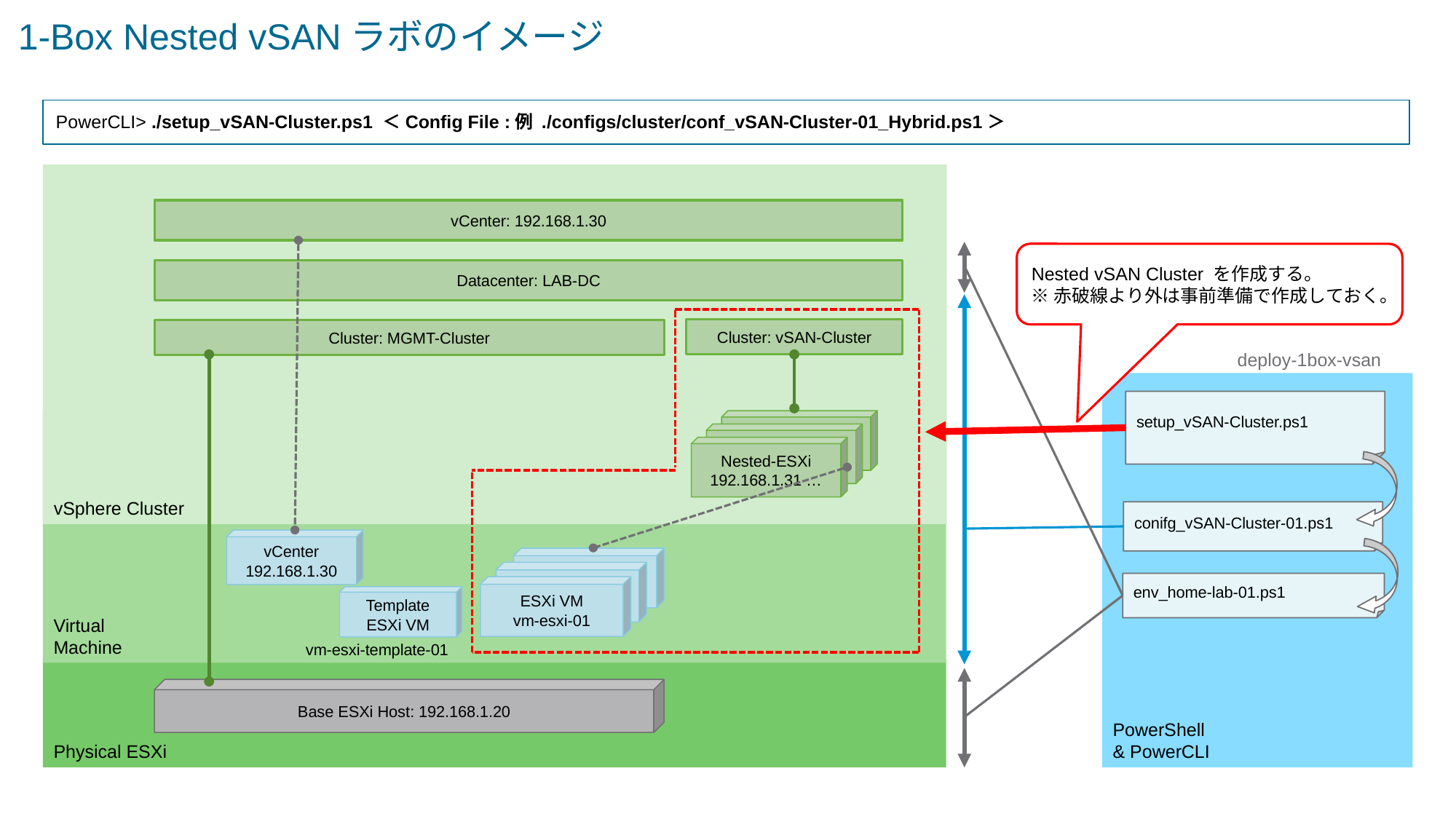

# 1-Box Nested vSANラボのイメージ
PowerCLI> ./setup_vSAN-Cluster.ps1 ＜Config File :例 ./configs/cluster/conf_vSAN-Cluster-01_Hybrid.ps1＞
vSphere Cluster
vCenter: 192.168.1.30
Nested vSAN Cluster を作成する。
※赤破線より外は事前準備で作成しておく。
Datacenter: LAB-DC
Cluster: vSAN-Cluster
Cluster: MGMT-Cluster
deploy-1box-vsan
PowerShell
& PowerCLI
setup_vSAN-Cluster.ps1
Nest-ESXi
～.31
Virtual
Machine
Nest-ESXi
～.31
Nested-ESXi
192.168.1.31 …

conifg_vSAN-Cluster-01.ps1
vCenter
192.168.1.30

ESXi VM
vm-esxi-01
env_home-lab-01.ps1
ESXi VM
vm-esxi-01
Template
ESXi VM
vm-esxi-template-01
Physical ESXi
Base ESXi Host: 192.168.1.20